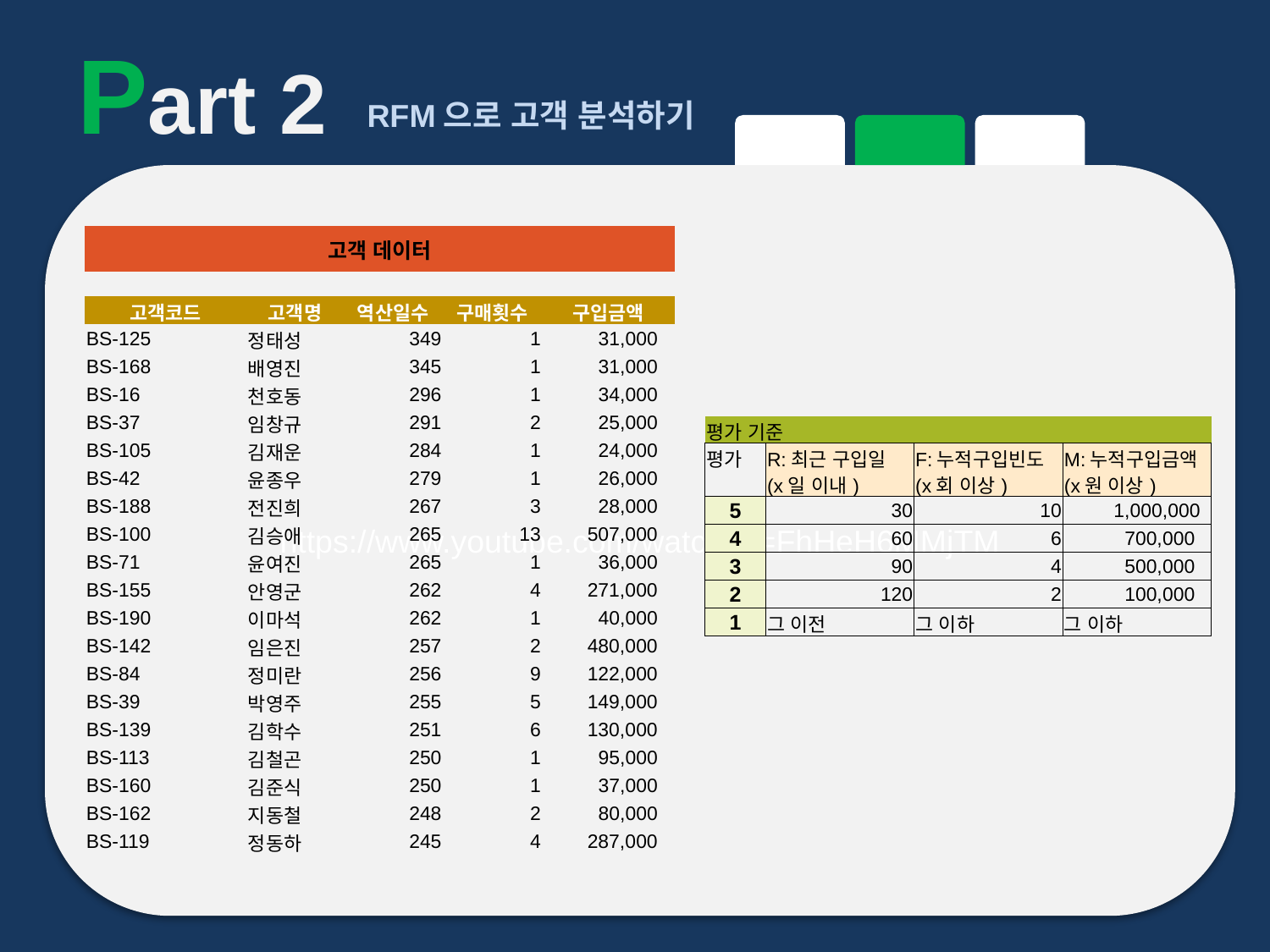

Part 2
RFM으로 고객 분석하기

https://www.youtube.com/watch?v=FhHeH6MMjTM
| 고객 데이터 |  |  |  |  |
| --- | --- | --- | --- | --- |
|  |  |  |  |  |
| 고객코드 | 고객명 | 역산일수 | 구매횟수 | 구입금액 |
| BS-125 | 정태성 | 349 | 1 | 31,000 |
| BS-168 | 배영진 | 345 | 1 | 31,000 |
| BS-16 | 천호동 | 296 | 1 | 34,000 |
| BS-37 | 임창규 | 291 | 2 | 25,000 |
| BS-105 | 김재운 | 284 | 1 | 24,000 |
| BS-42 | 윤종우 | 279 | 1 | 26,000 |
| BS-188 | 전진희 | 267 | 3 | 28,000 |
| BS-100 | 김승애 | 265 | 13 | 507,000 |
| BS-71 | 윤여진 | 265 | 1 | 36,000 |
| BS-155 | 안영군 | 262 | 4 | 271,000 |
| BS-190 | 이마석 | 262 | 1 | 40,000 |
| BS-142 | 임은진 | 257 | 2 | 480,000 |
| BS-84 | 정미란 | 256 | 9 | 122,000 |
| BS-39 | 박영주 | 255 | 5 | 149,000 |
| BS-139 | 김학수 | 251 | 6 | 130,000 |
| BS-113 | 김철곤 | 250 | 1 | 95,000 |
| BS-160 | 김준식 | 250 | 1 | 37,000 |
| BS-162 | 지동철 | 248 | 2 | 80,000 |
| BS-119 | 정동하 | 245 | 4 | 287,000 |
| 평가 기준 |  |  |  |
| --- | --- | --- | --- |
| 평가 | R:최근 구입일 | F:누적구입빈도 | M:누적구입금액 |
|  | (x일 이내) | (x회 이상) | (x원 이상) |
| 5 | 30 | 10 | 1,000,000 |
| 4 | 60 | 6 | 700,000 |
| 3 | 90 | 4 | 500,000 |
| 2 | 120 | 2 | 100,000 |
| 1 | 그 이전 | 그 이하 | 그 이하 |